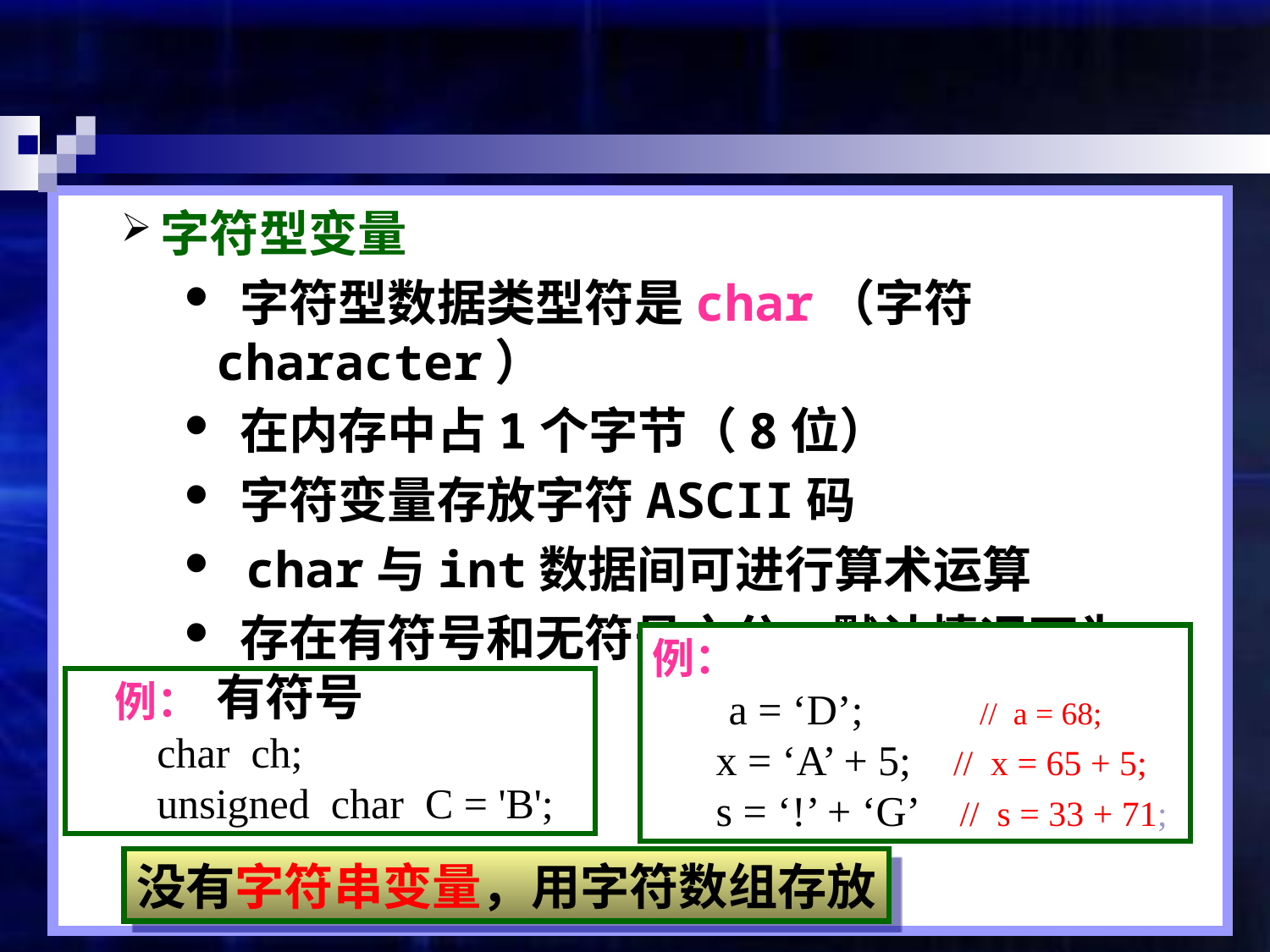

字符型变量
 字符型数据类型符是char（字符character）
 在内存中占1个字节（8位）
 字符变量存放字符ASCII码
 char与int数据间可进行算术运算
 存在有符号和无符号之分。默认情况下为有符号
例：
   a = ‘D’;           //  a = 68;
      x = ‘A’ + 5;    //  x = 65 + 5;
      s = ‘!’ + ‘G’    //  s = 33 + 71;
例：
    char  ch;
    unsigned  char  C = 'B';
没有字符串变量，用字符数组存放